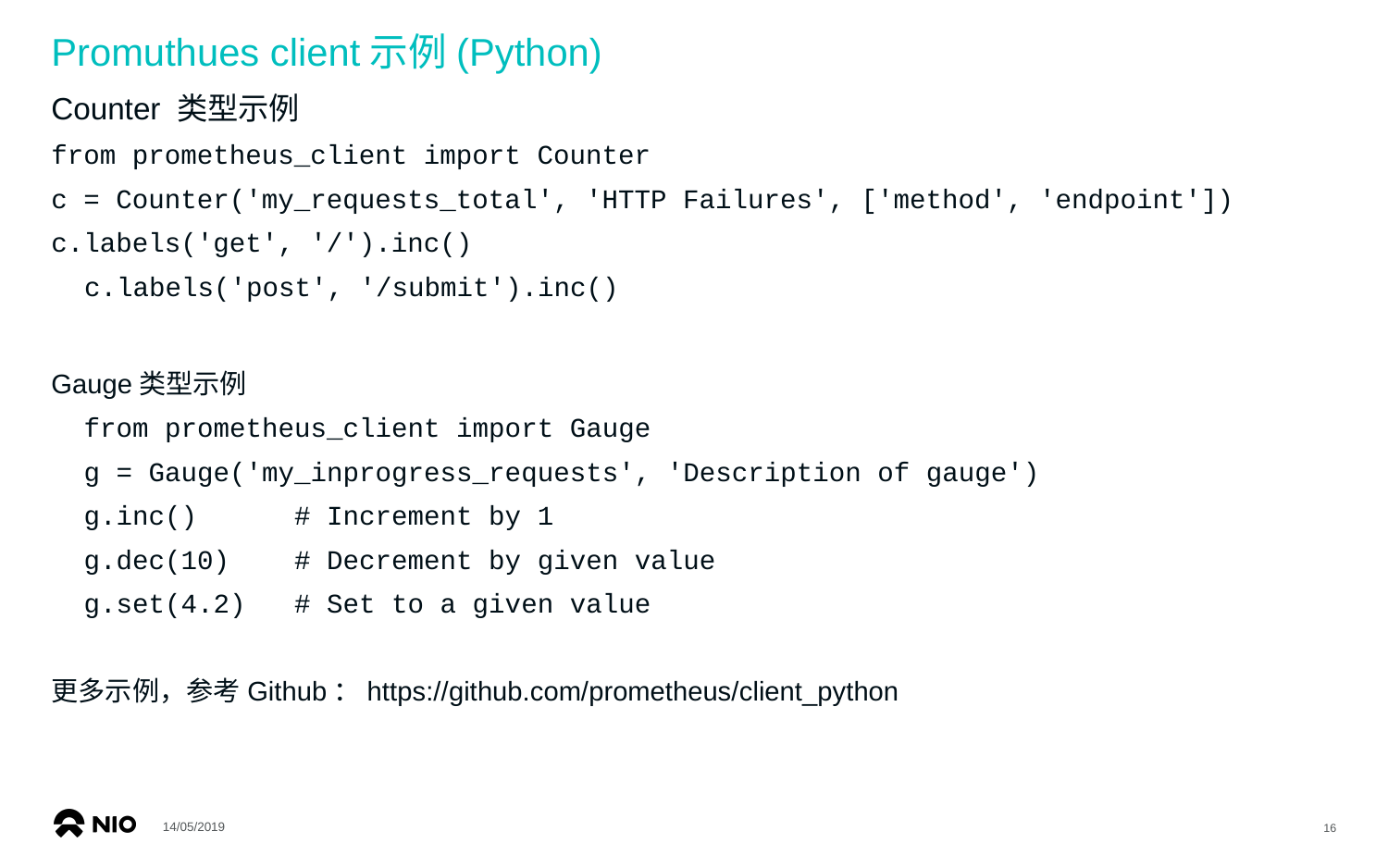

# Promuthues client示例(Python)

Counter 类型示例
from prometheus_client import Counter
c = Counter('my_requests_total', 'HTTP Failures', ['method', 'endpoint'])
c.labels('get', '/').inc()
c.labels('post', '/submit').inc()

Gauge类型示例
  from prometheus_client import Gauge
  g = Gauge('my_inprogress_requests', 'Description of gauge')
  g.inc()      # Increment by 1
  g.dec(10)    # Decrement by given value
  g.set(4.2)   # Set to a given value

更多示例，参考Github：https://github.com/prometheus/client_python

14/05/2019

16